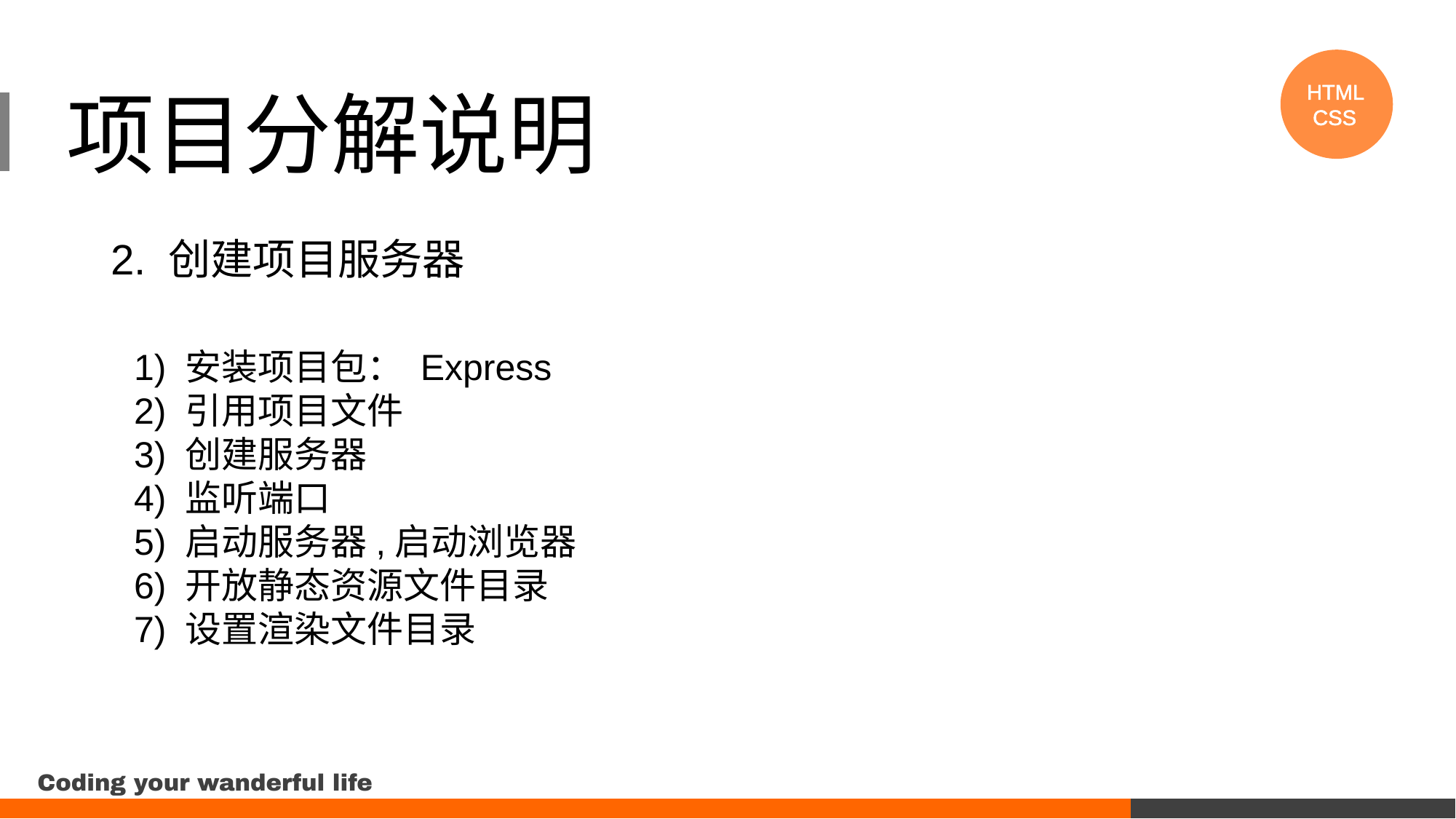

# 项目分解说明

 HTML
  CSS

2. 创建项目服务器
1) 安装项目包： Express
2) 引用项目文件
3) 创建服务器
4) 监听端口
5) 启动服务器,启动浏览器
6) 开放静态资源文件目录
7) 设置渲染文件目录

Coding your wanderful life